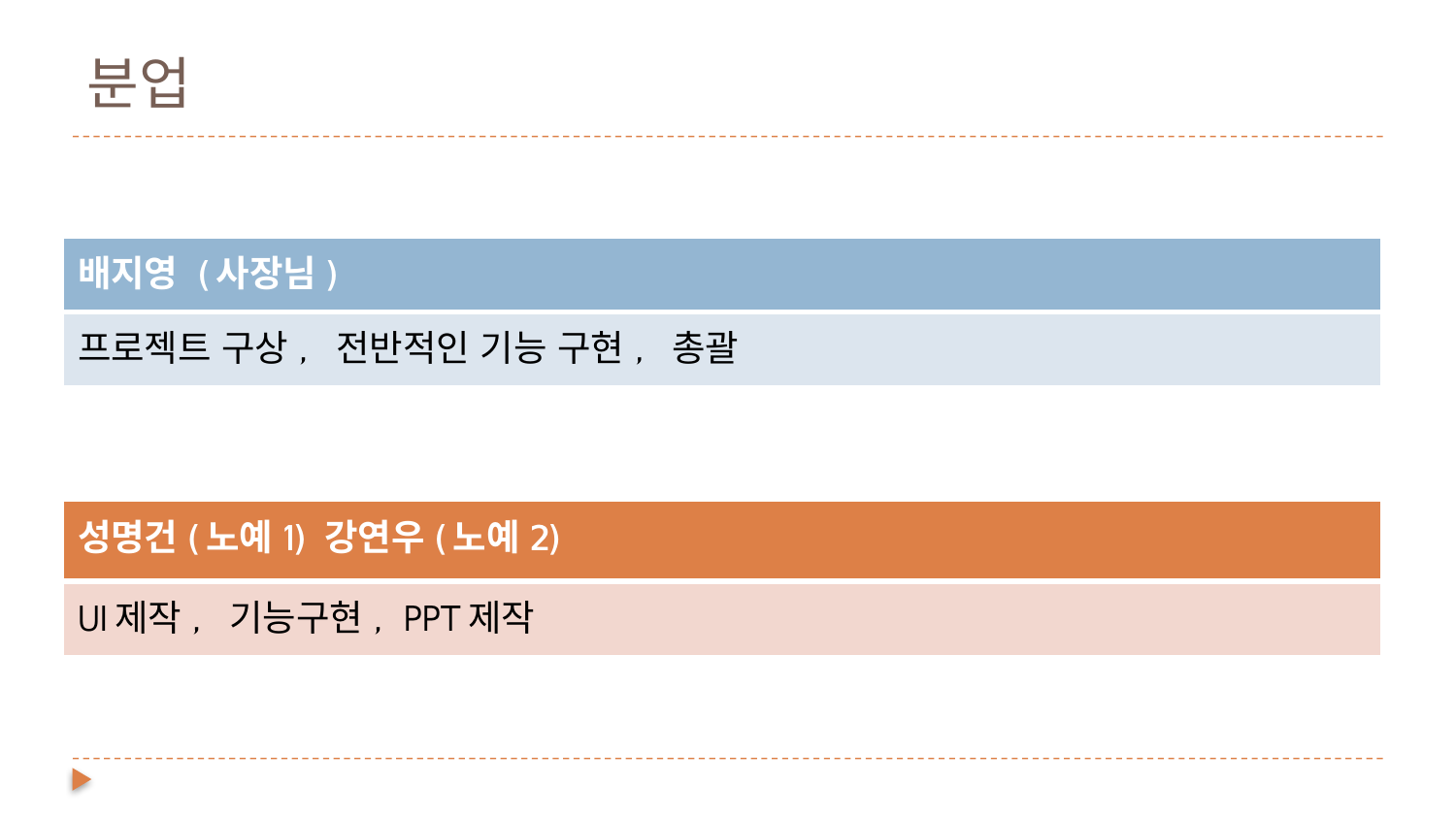

# 분업
| 배지영 (사장님) |
| --- |
| 프로젝트 구상, 전반적인 기능 구현, 총괄 |
| 성명건(노예1) 강연우(노예2) |
| --- |
| UI제작, 기능구현, PPT제작 |